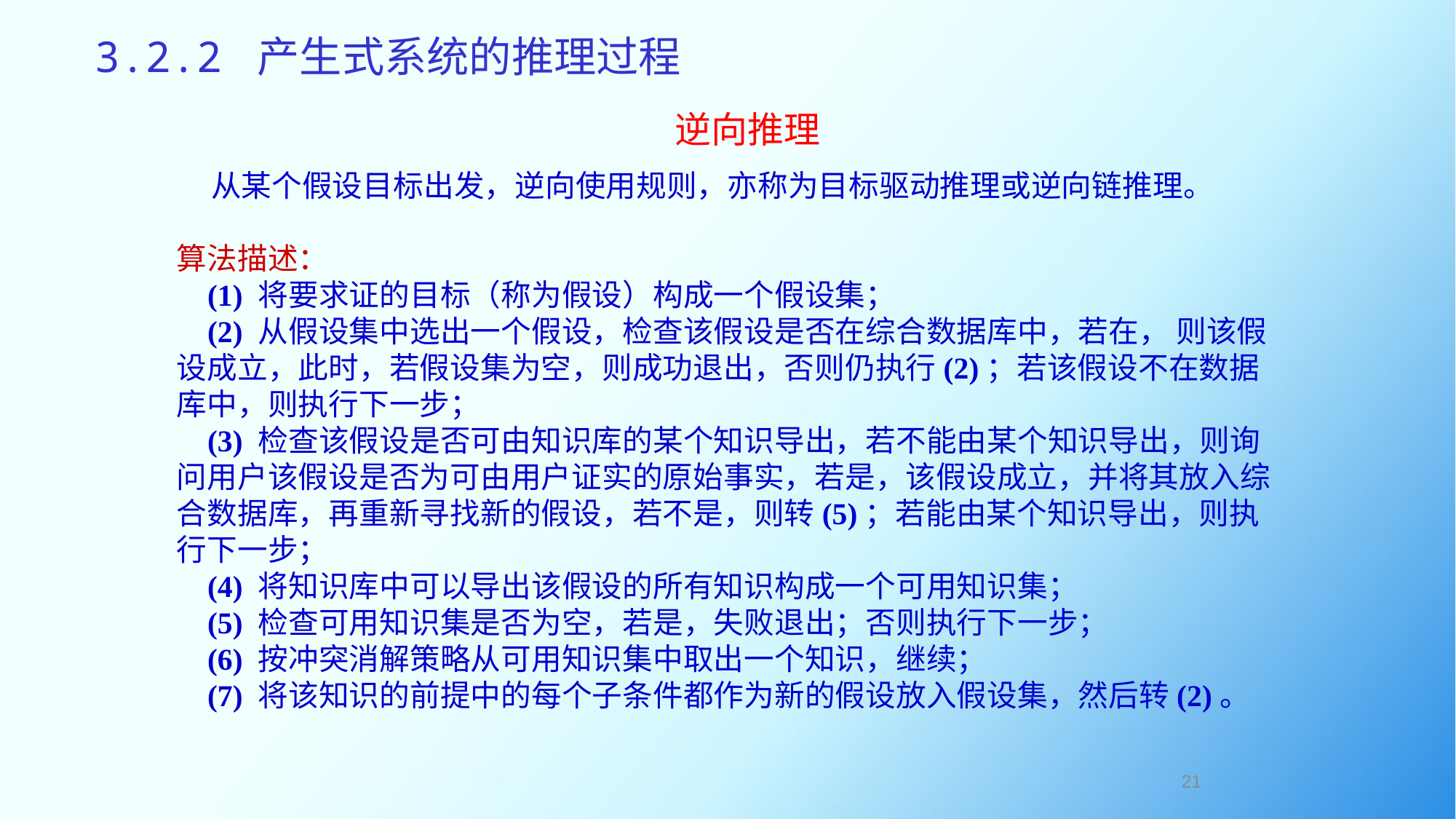

# 3.2.2 产生式系统的推理过程
逆向推理
    从某个假设目标出发，逆向使用规则，亦称为目标驱动推理或逆向链推理。

算法描述：
    (1) 将要求证的目标（称为假设）构成一个假设集；
    (2) 从假设集中选出一个假设，检查该假设是否在综合数据库中，若在， 则该假设成立，此时，若假设集为空，则成功退出，否则仍执行(2)；若该假设不在数据库中，则执行下一步；
    (3) 检查该假设是否可由知识库的某个知识导出，若不能由某个知识导出，则询问用户该假设是否为可由用户证实的原始事实，若是，该假设成立，并将其放入综合数据库，再重新寻找新的假设，若不是，则转(5)；若能由某个知识导出，则执行下一步；
    (4) 将知识库中可以导出该假设的所有知识构成一个可用知识集；
    (5) 检查可用知识集是否为空，若是，失败退出；否则执行下一步；
    (6) 按冲突消解策略从可用知识集中取出一个知识，继续；
    (7) 将该知识的前提中的每个子条件都作为新的假设放入假设集，然后转(2)。
21